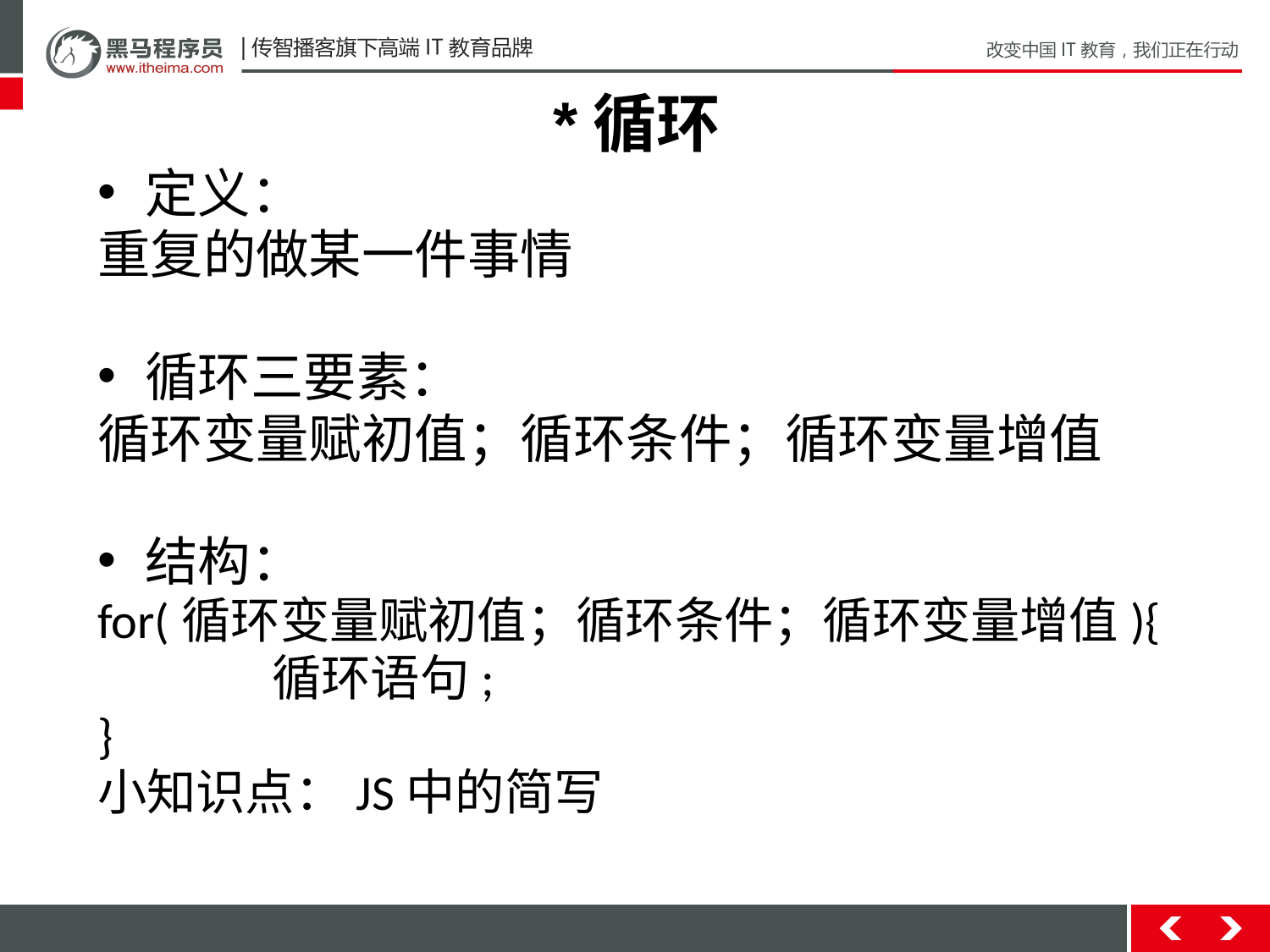

# *循环
定义：
重复的做某一件事情

循环三要素：
循环变量赋初值；循环条件；循环变量增值

结构：
for(循环变量赋初值；循环条件；循环变量增值){
		循环语句;
}
小知识点：JS中的简写